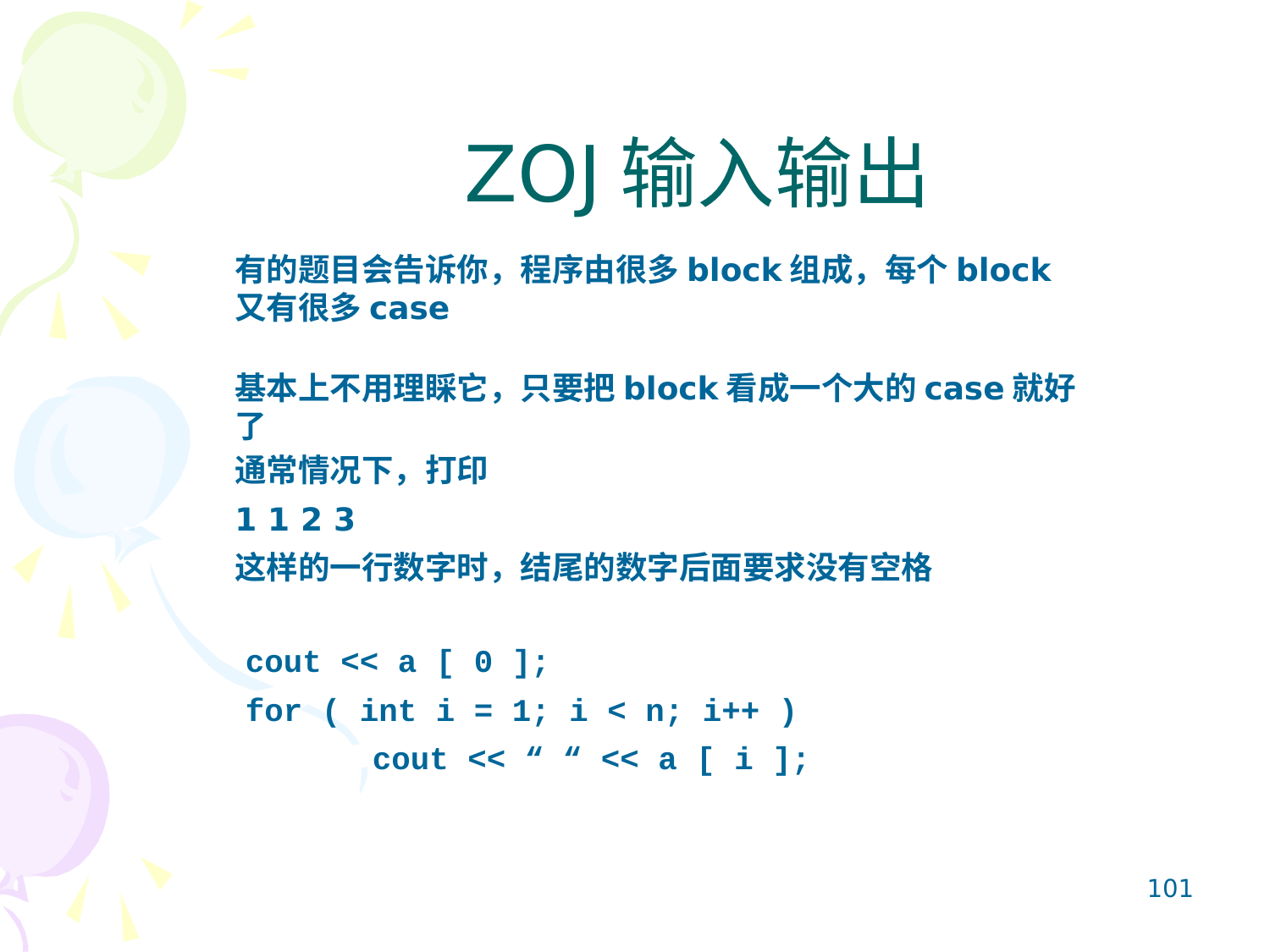

ZOJ输入输出
有的题目会告诉你，程序由很多block组成，每个block又有很多case
基本上不用理睬它，只要把block看成一个大的case就好了
通常情况下，打印
1 1 2 3
这样的一行数字时，结尾的数字后面要求没有空格
cout << a [ 0 ];
for ( int i = 1; i < n; i++ )
	cout << “ “ << a [ i ];
101